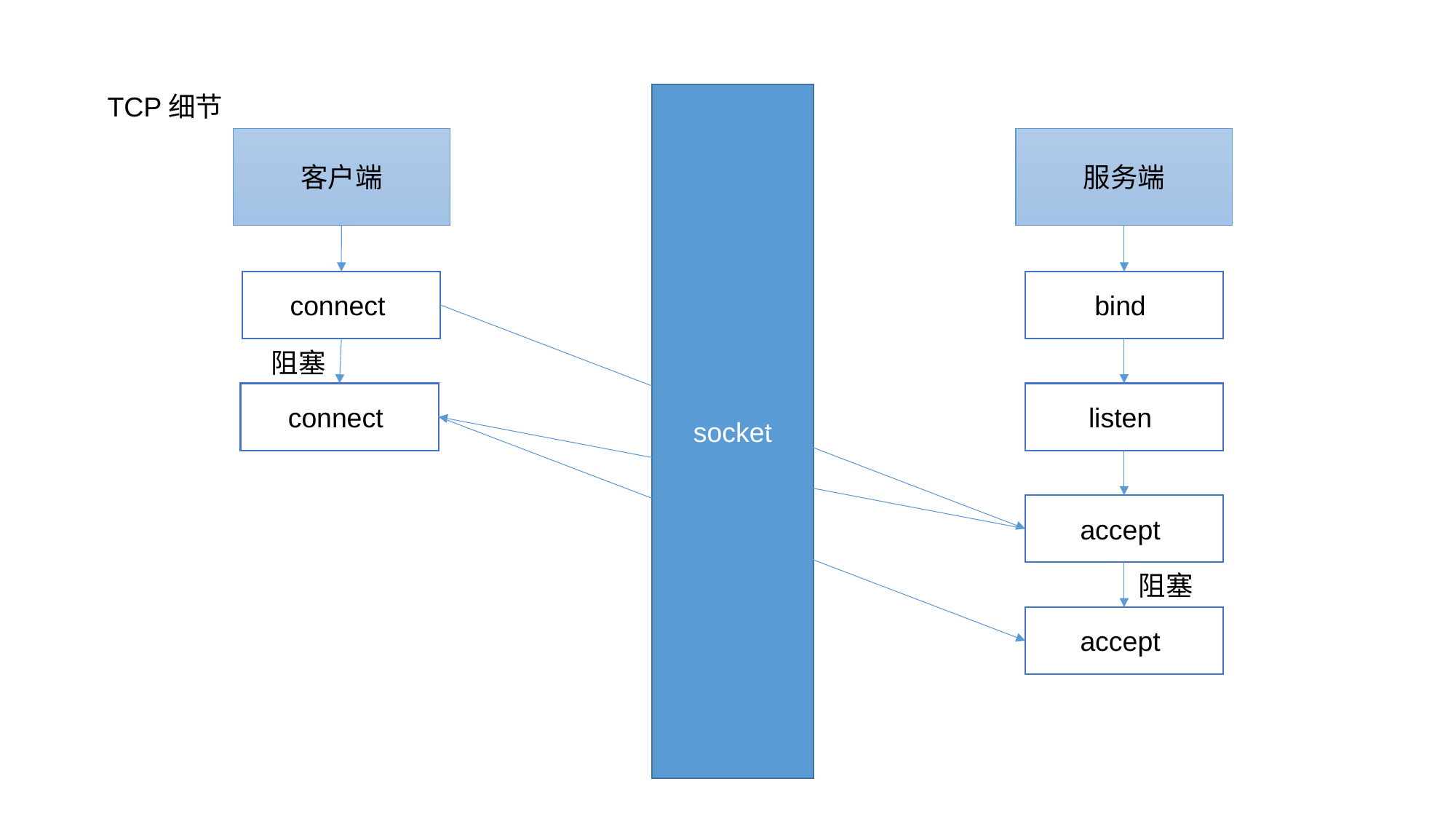

socket
TCP细节
客户端
服务端
connect
bind
阻塞
connect
listen
accept
阻塞
accept